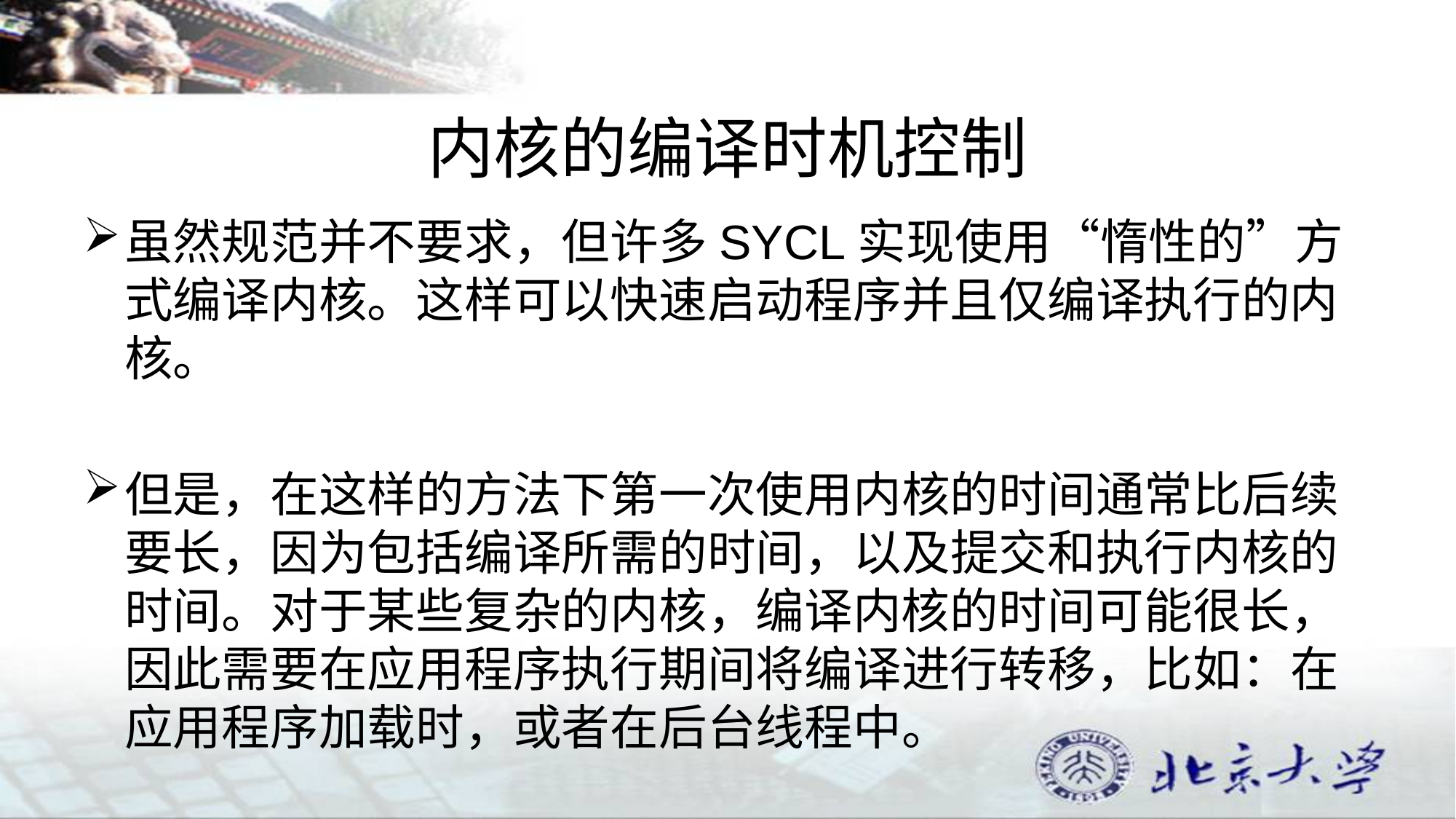

# 内核的编译时机控制
虽然规范并不要求，但许多SYCL实现使用“惰性的”方式编译内核。这样可以快速启动程序并且仅编译执行的内核。

但是，在这样的方法下第一次使用内核的时间通常比后续要长，因为包括编译所需的时间，以及提交和执行内核的时间。对于某些复杂的内核，编译内核的时间可能很长，因此需要在应用程序执行期间将编译进行转移，比如：在应用程序加载时，或者在后台线程中。